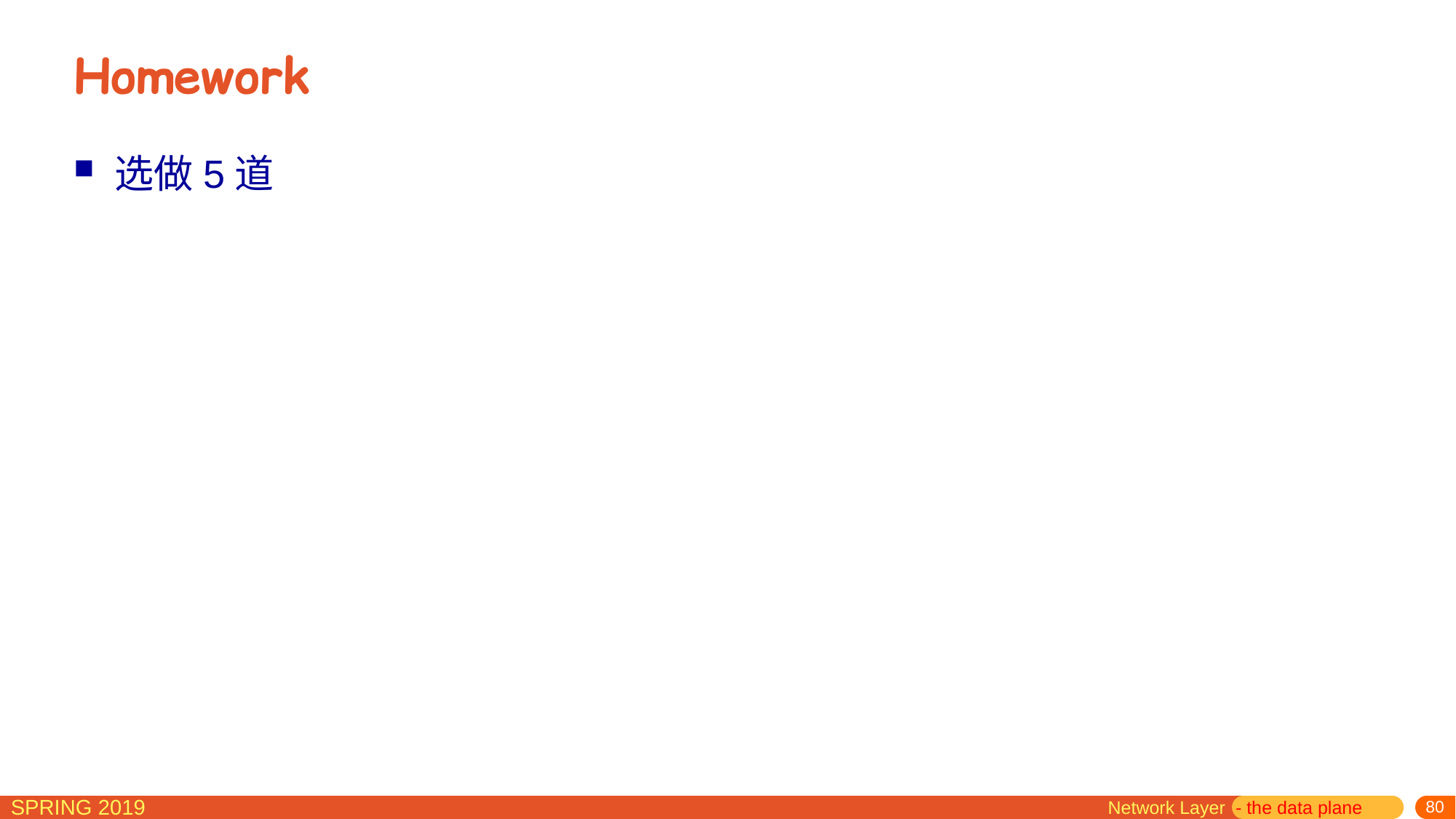

# Homework
选做5道

Network Layer  - the data plane